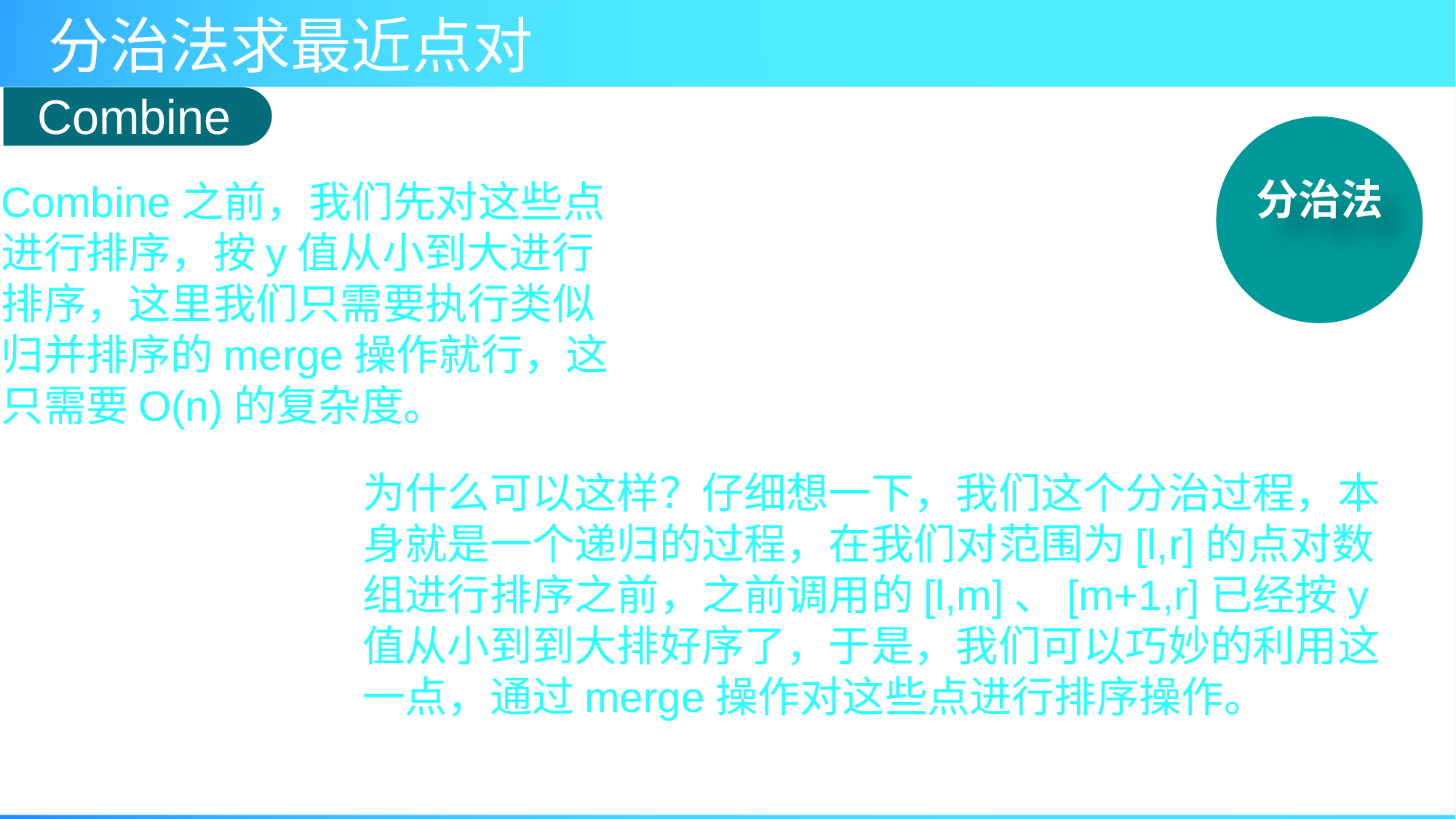

Combine

分治法
Combine之前，我们先对这些点进行排序，按y值从小到大进行排序，这里我们只需要执行类似归并排序的merge操作就行，这只需要O(n)的复杂度。

为什么可以这样？仔细想一下，我们这个分治过程，本身就是一个递归的过程，在我们对范围为[l,r]的点对数组进行排序之前，之前调用的[l,m]、[m+1,r]已经按y值从小到到大排好序了，于是，我们可以巧妙的利用这一点，通过merge操作对这些点进行排序操作。